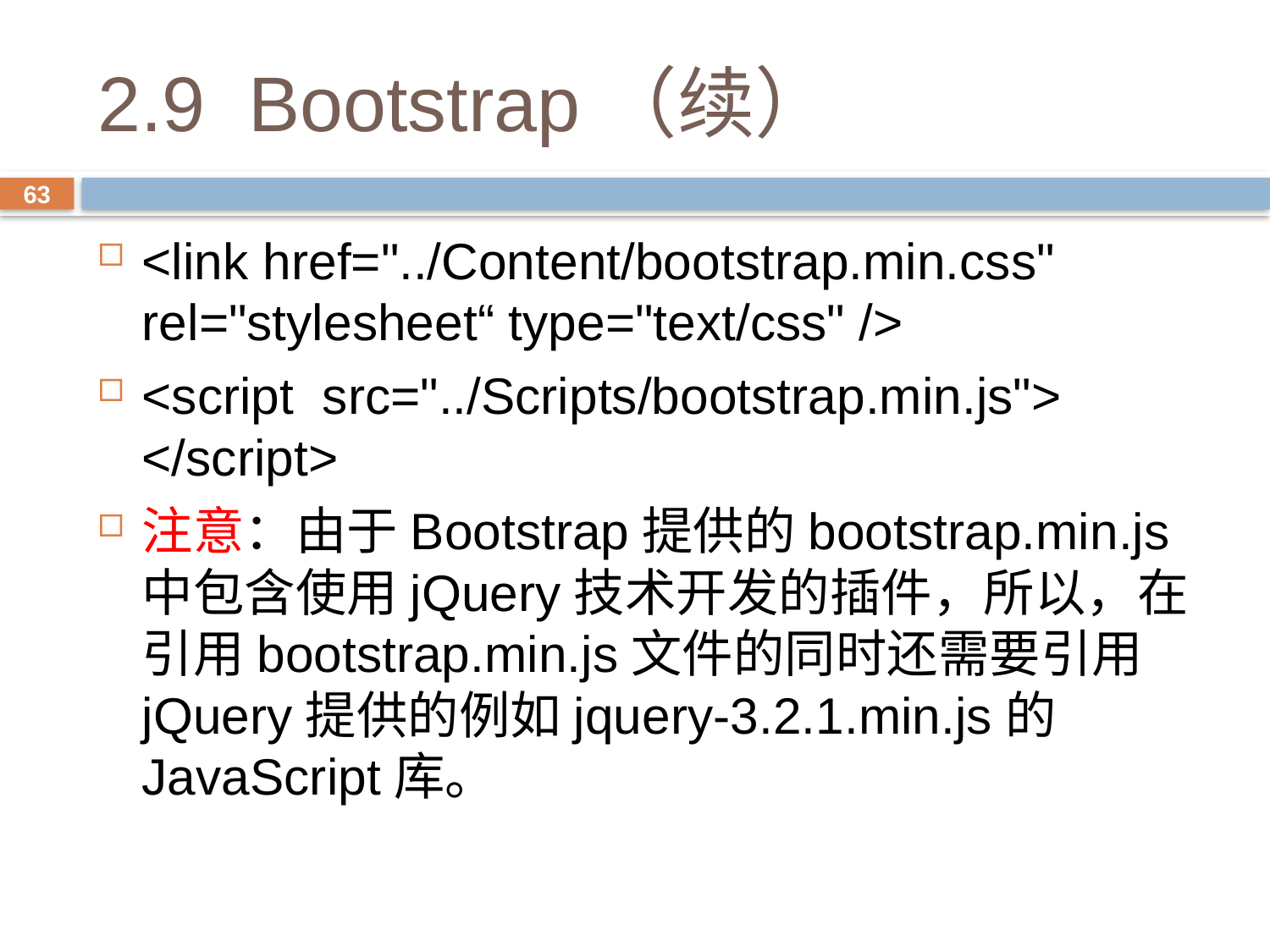

# 2.9  Bootstrap（续）
63
<link href="../Content/bootstrap.min.css" rel="stylesheet“ type="text/css" />
<script  src="../Scripts/bootstrap.min.js"> </script>
注意：由于Bootstrap提供的bootstrap.min.js中包含使用jQuery技术开发的插件，所以，在引用bootstrap.min.js文件的同时还需要引用jQuery提供的例如jquery-3.2.1.min.js的JavaScript库。